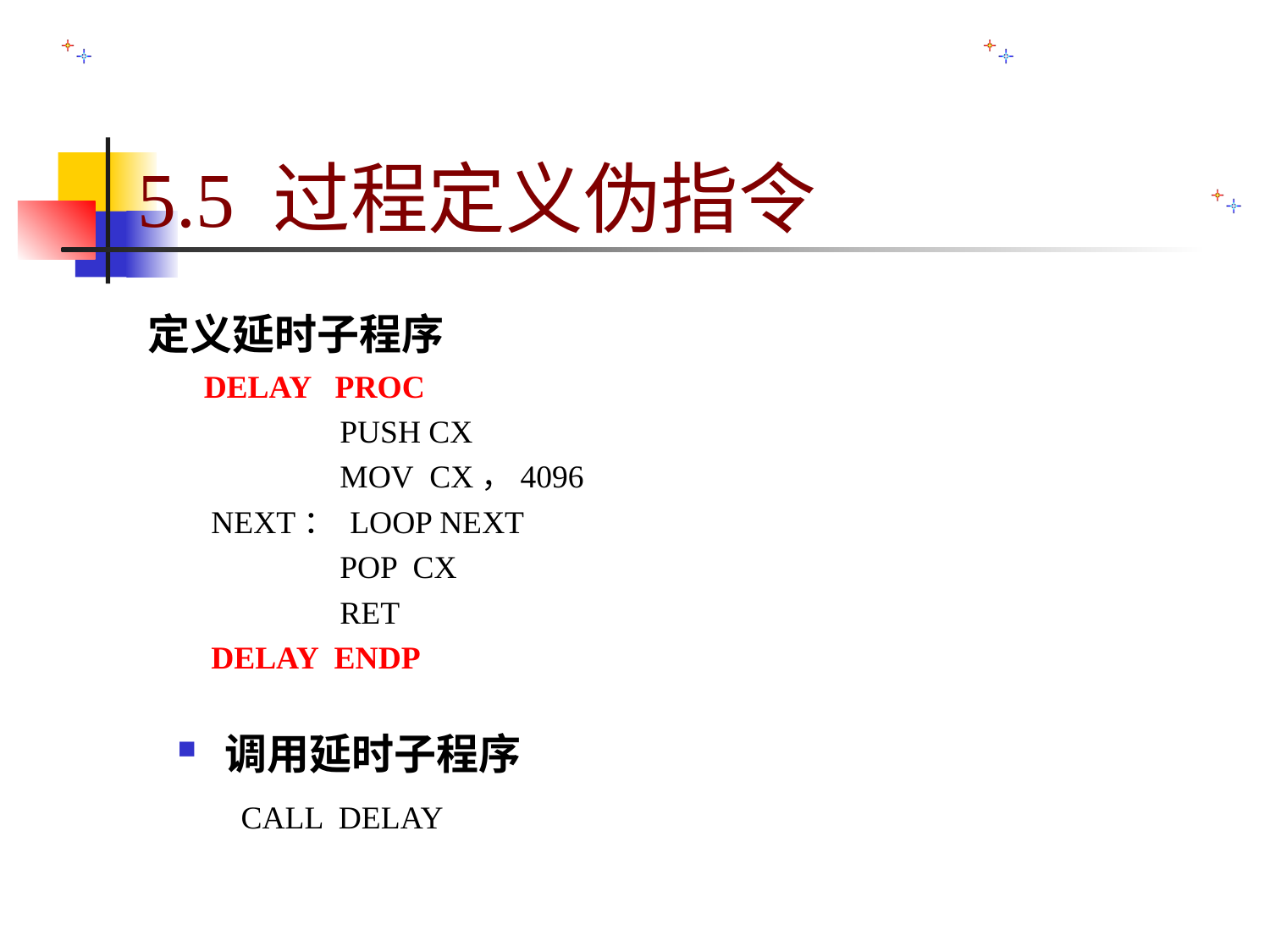

# 5.5 过程定义伪指令
定义延时子程序
       DELAY   PROC
                PUSH CX
                MOV  CX，4096
NEXT： LOOP NEXT
                POP  CX
                RET
DELAY  ENDP
调用延时子程序
CALL  DELAY